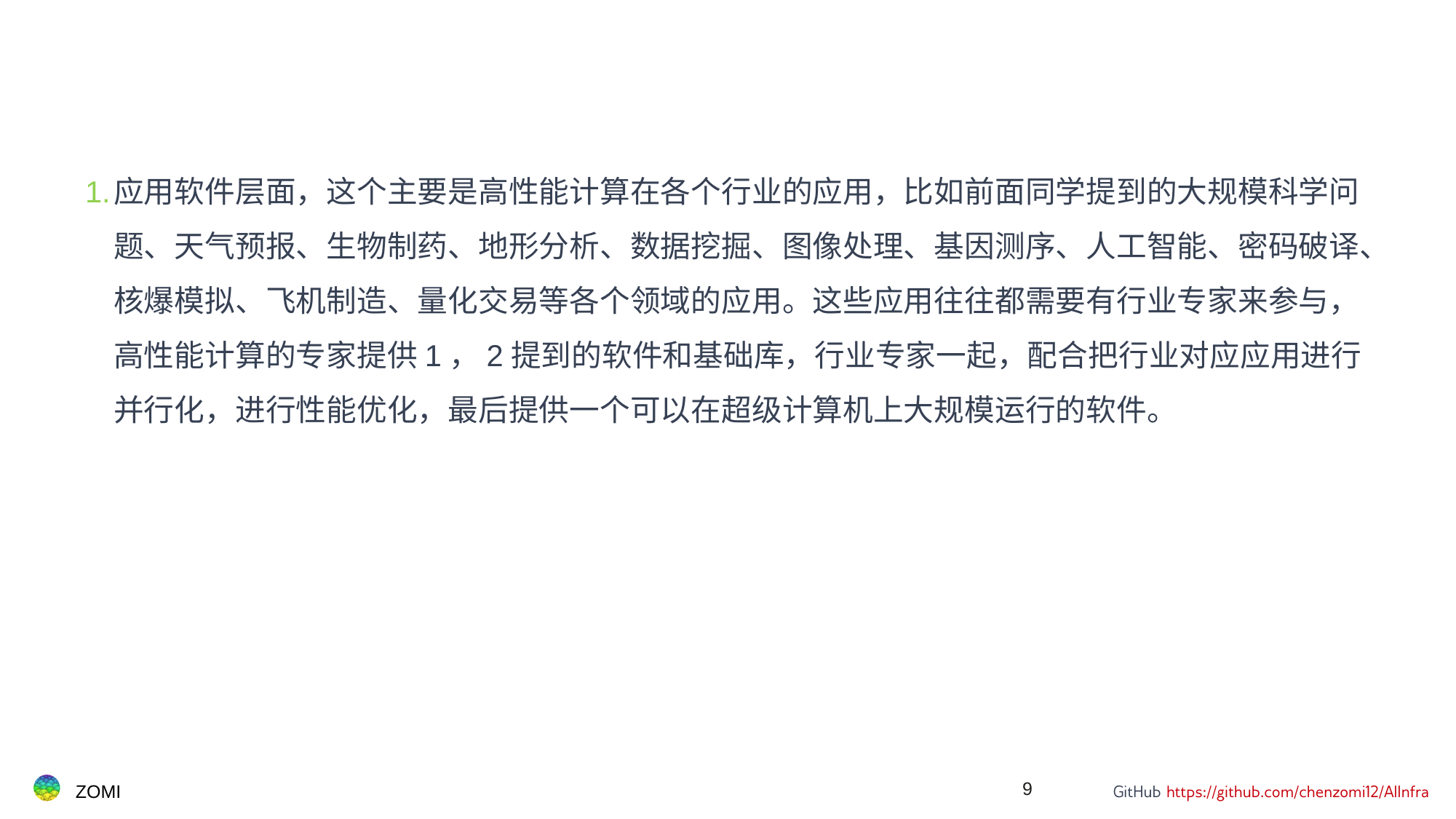

#
应用软件层面，这个主要是高性能计算在各个行业的应用，比如前面同学提到的大规模科学问题、天气预报、生物制药、地形分析、数据挖掘、图像处理、基因测序、人工智能、密码破译、核爆模拟、飞机制造、量化交易等各个领域的应用。这些应用往往都需要有行业专家来参与，高性能计算的专家提供1，2提到的软件和基础库，行业专家一起，配合把行业对应应用进行并行化，进行性能优化，最后提供一个可以在超级计算机上大规模运行的软件。